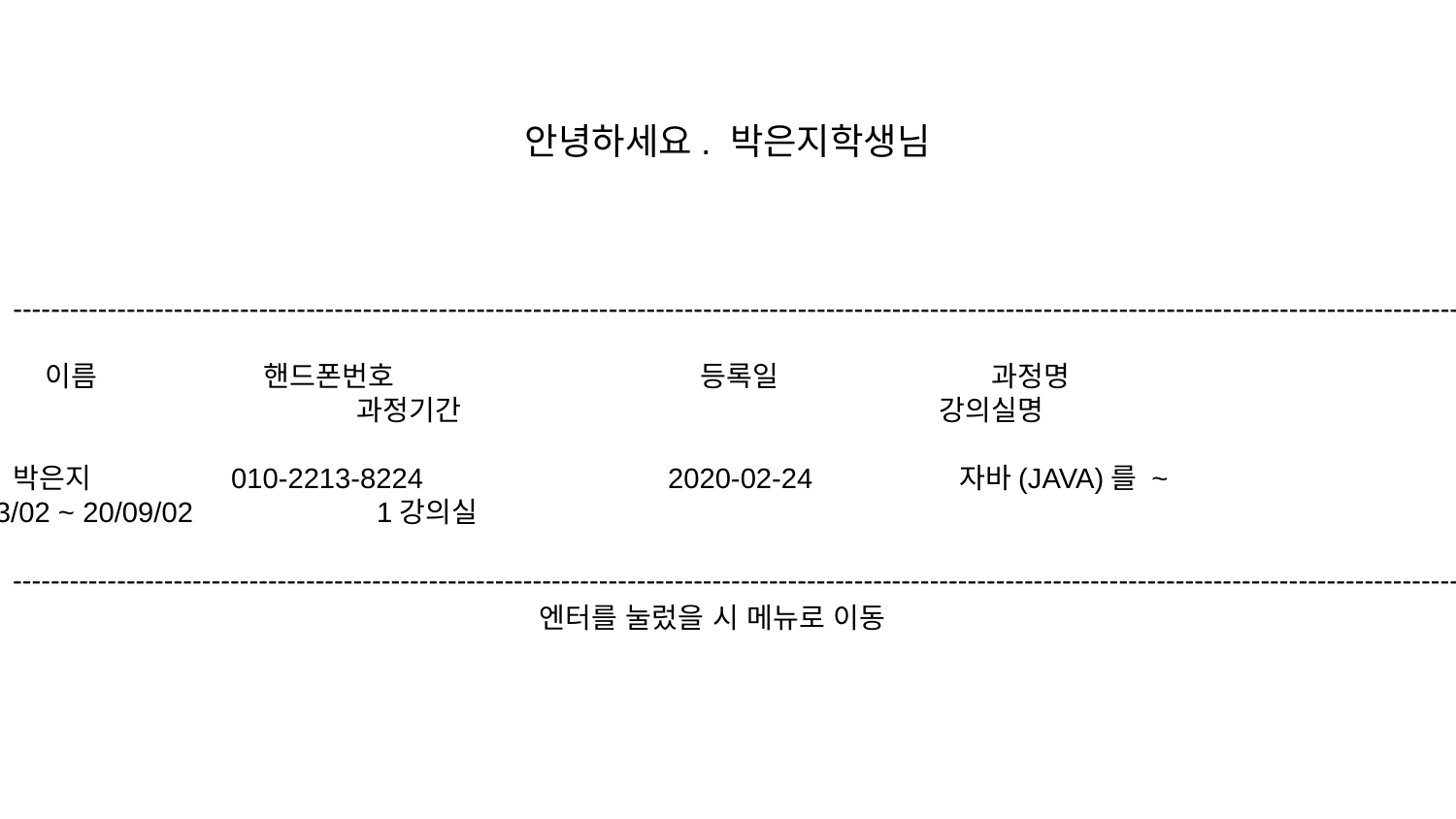

안녕하세요. 박은지학생님
---------------------------------------------------------------------------------------------------------------------------------------------------------

이름		핸드폰번호			등록일		과정명			과정기간				강의실명

박은지	010-2213-8224		2020-02-24		자바(JAVA)를 ~		20/03/02 ~ 20/09/02		1강의실

---------------------------------------------------------------------------------------------------------------------------------------------------------
엔터를 눌렀을 시 메뉴로 이동